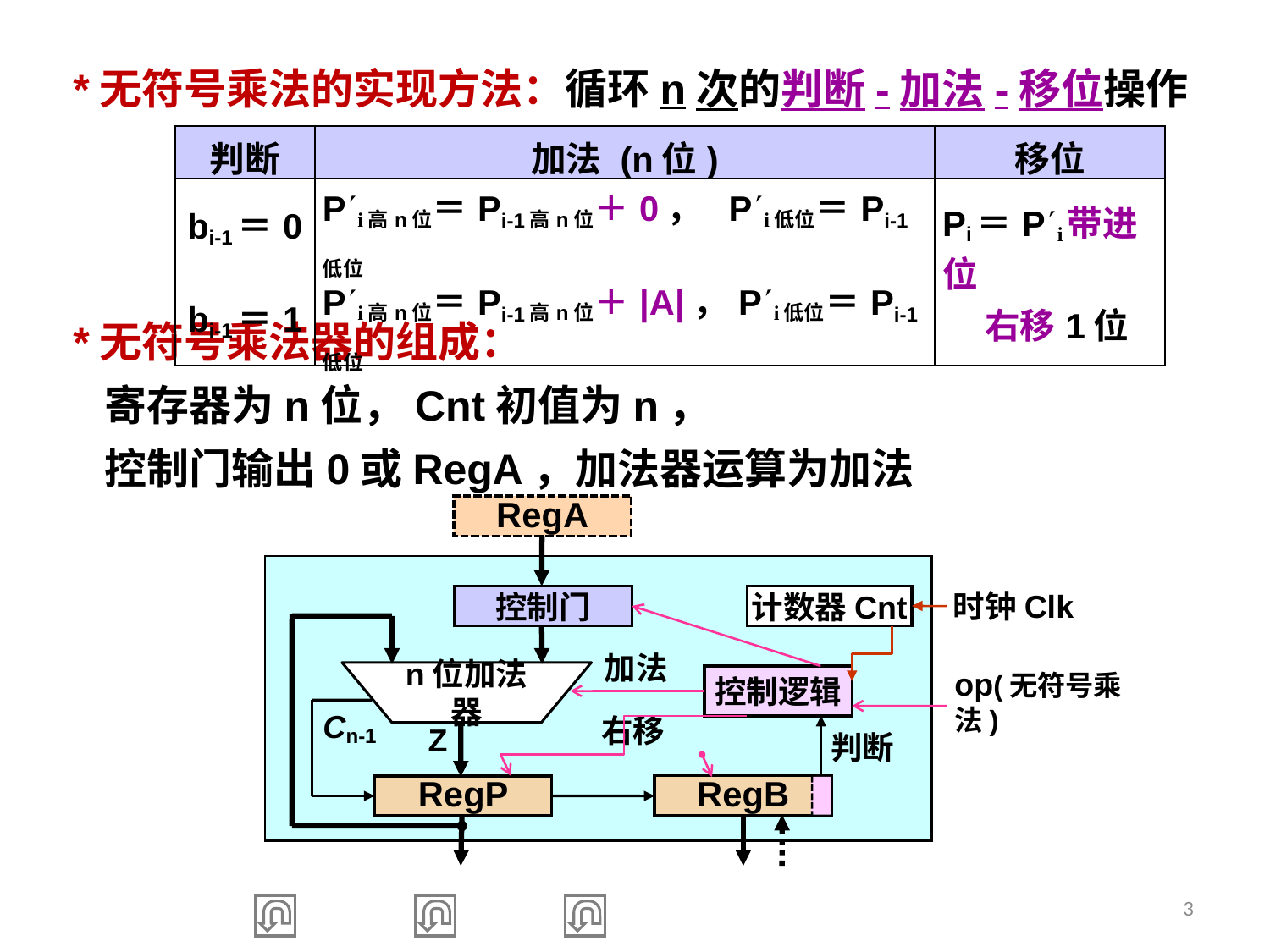

*无符号乘法的实现方法：循环n次的判断-加法-移位操作
| 判断 | 加法 (n位) | 移位 |
| --- | --- | --- |
| bi-1＝0 | P′i高n位＝Pi-1高n位＋0， P′i低位＝Pi-1低位 | Pi＝P′i带进位 右移1位 |
| bi-1＝1 | P′i高n位＝Pi-1高n位＋|A|，P′i低位＝Pi-1低位 |  |
   *无符号乘法器的组成：
      寄存器为n位，Cnt初值为n，
      控制门输出0或RegA，加法器运算为加法
RegA

时钟Clk
控制门
计数器Cnt

加法
n位加法器
控制逻辑
op(无符号乘法)

Cn-1
右移

Z

判断

RegB
RegP

3